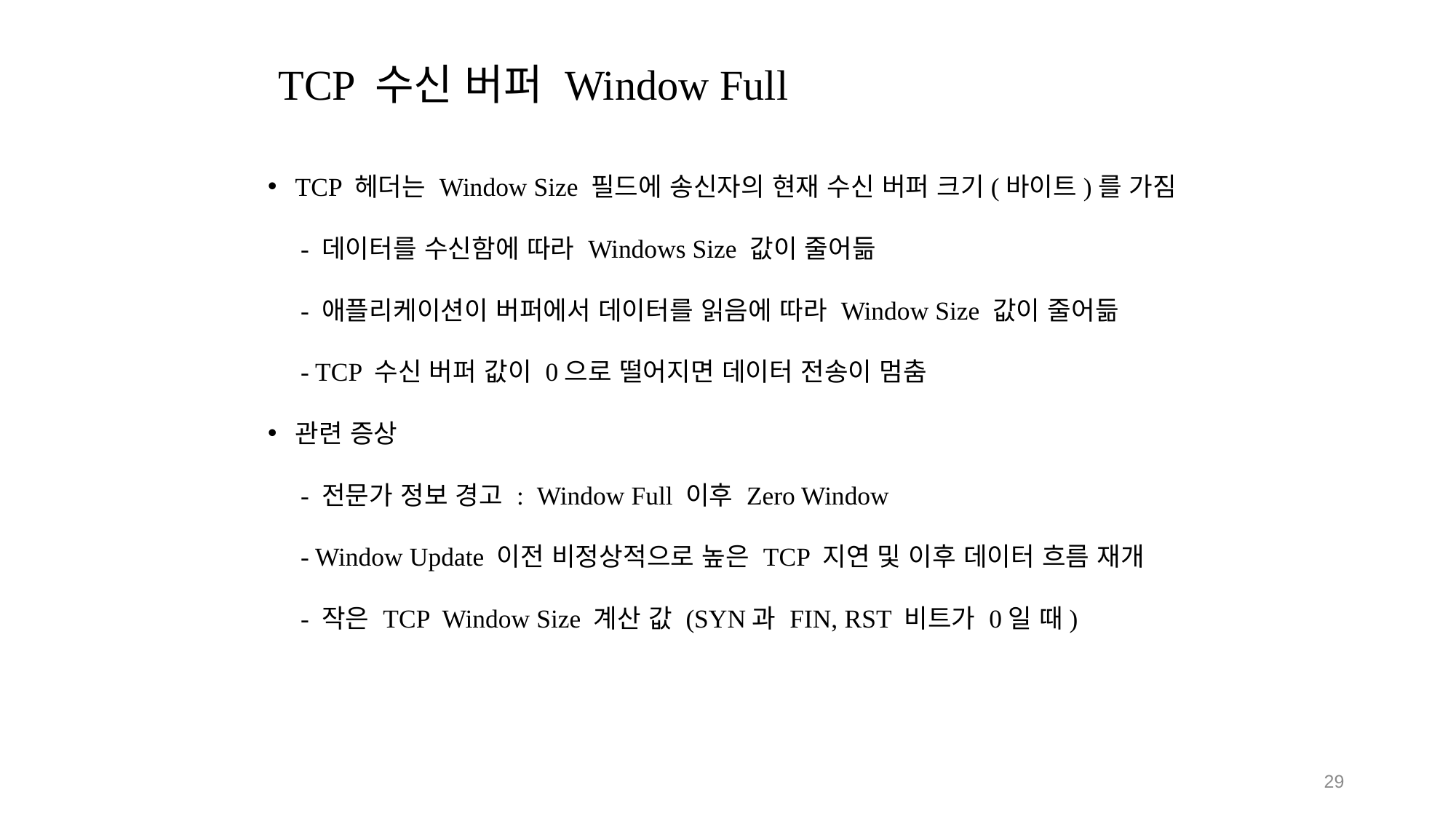

# TCP 수신 버퍼 Window Full
TCP 헤더는 Window Size 필드에 송신자의 현재 수신 버퍼 크기(바이트)를 가짐
     - 데이터를 수신함에 따라 Windows Size 값이 줄어듦
     - 애플리케이션이 버퍼에서 데이터를 읽음에 따라 Window Size 값이 줄어듦
     - TCP 수신 버퍼 값이 0으로 떨어지면 데이터 전송이 멈춤
관련 증상
     - 전문가 정보 경고 :  Window Full 이후 Zero Window
     - Window Update 이전 비정상적으로 높은 TCP 지연 및 이후 데이터 흐름 재개
     - 작은 TCP  Window Size 계산 값 (SYN과 FIN, RST 비트가 0일 때)

29